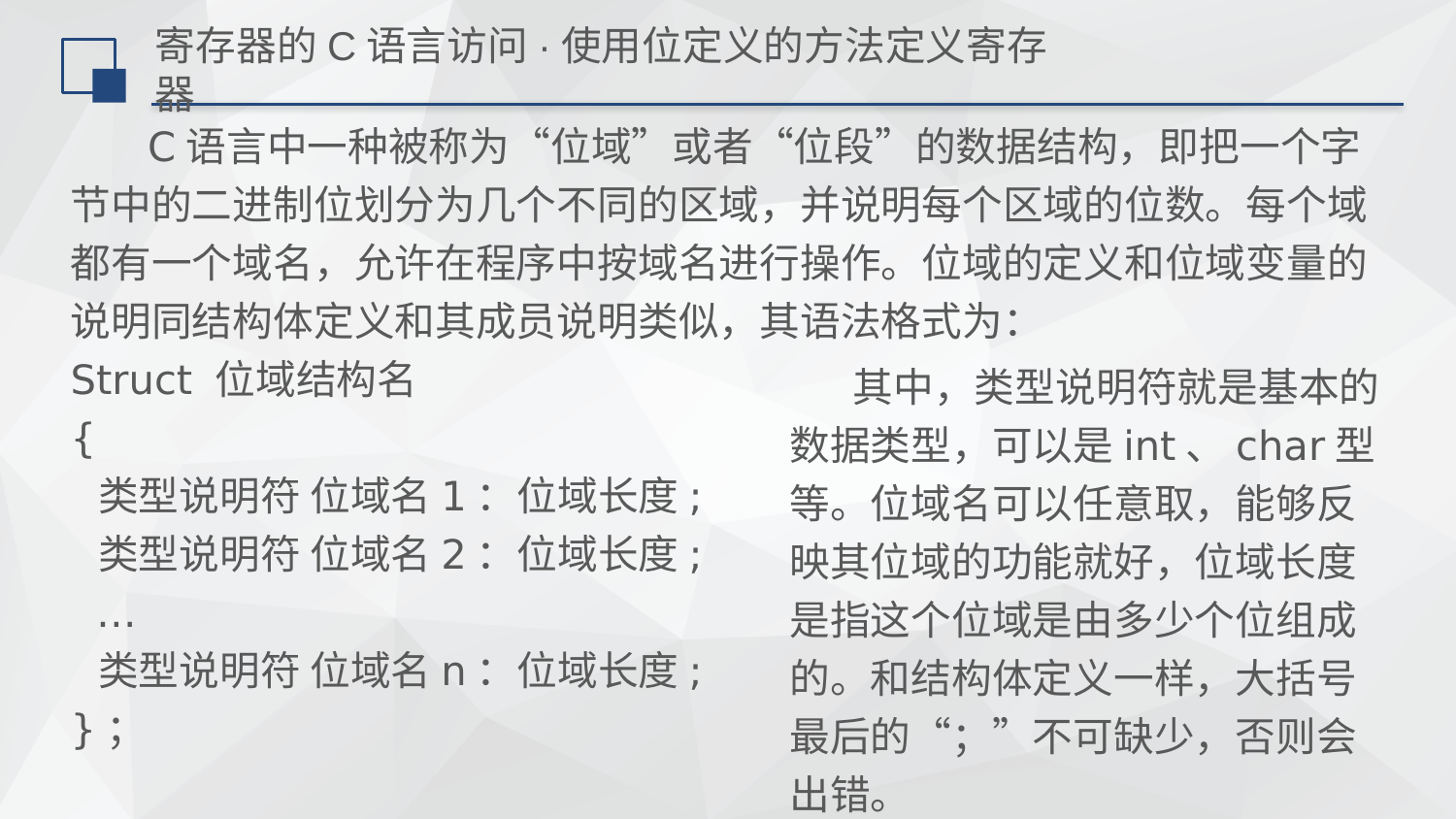

# 寄存器的C语言访问·使用位定义的方法定义寄存器
      C语言中一种被称为“位域”或者“位段”的数据结构，即把一个字节中的二进制位划分为几个不同的区域，并说明每个区域的位数。每个域都有一个域名，允许在程序中按域名进行操作。位域的定义和位域变量的说明同结构体定义和其成员说明类似，其语法格式为：
Struct 位域结构名
{
  类型说明符 位域名1：位域长度;
  类型说明符 位域名2：位域长度;
  …
  类型说明符 位域名n：位域长度;
}；
      其中，类型说明符就是基本的数据类型，可以是int、char型等。位域名可以任意取，能够反映其位域的功能就好，位域长度是指这个位域是由多少个位组成的。和结构体定义一样，大括号最后的“；”不可缺少，否则会出错。